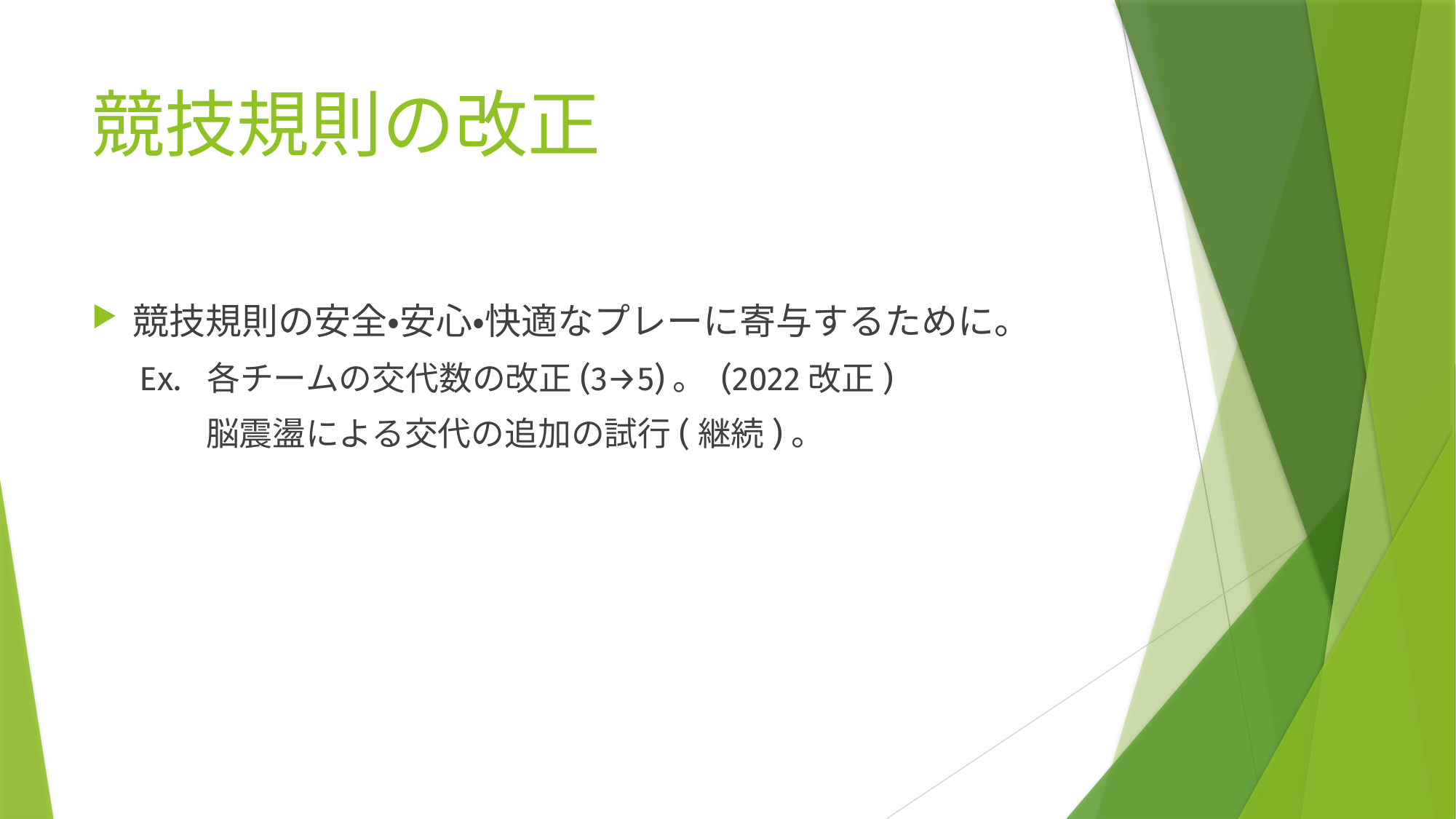

# 競技規則の改正
競技規則の安全・安心・快適なプレーに寄与するために。
Ex.  各チームの交代数の改正(3→5)。 (2022改正)
　　脳震盪による交代の追加の試行(継続)。